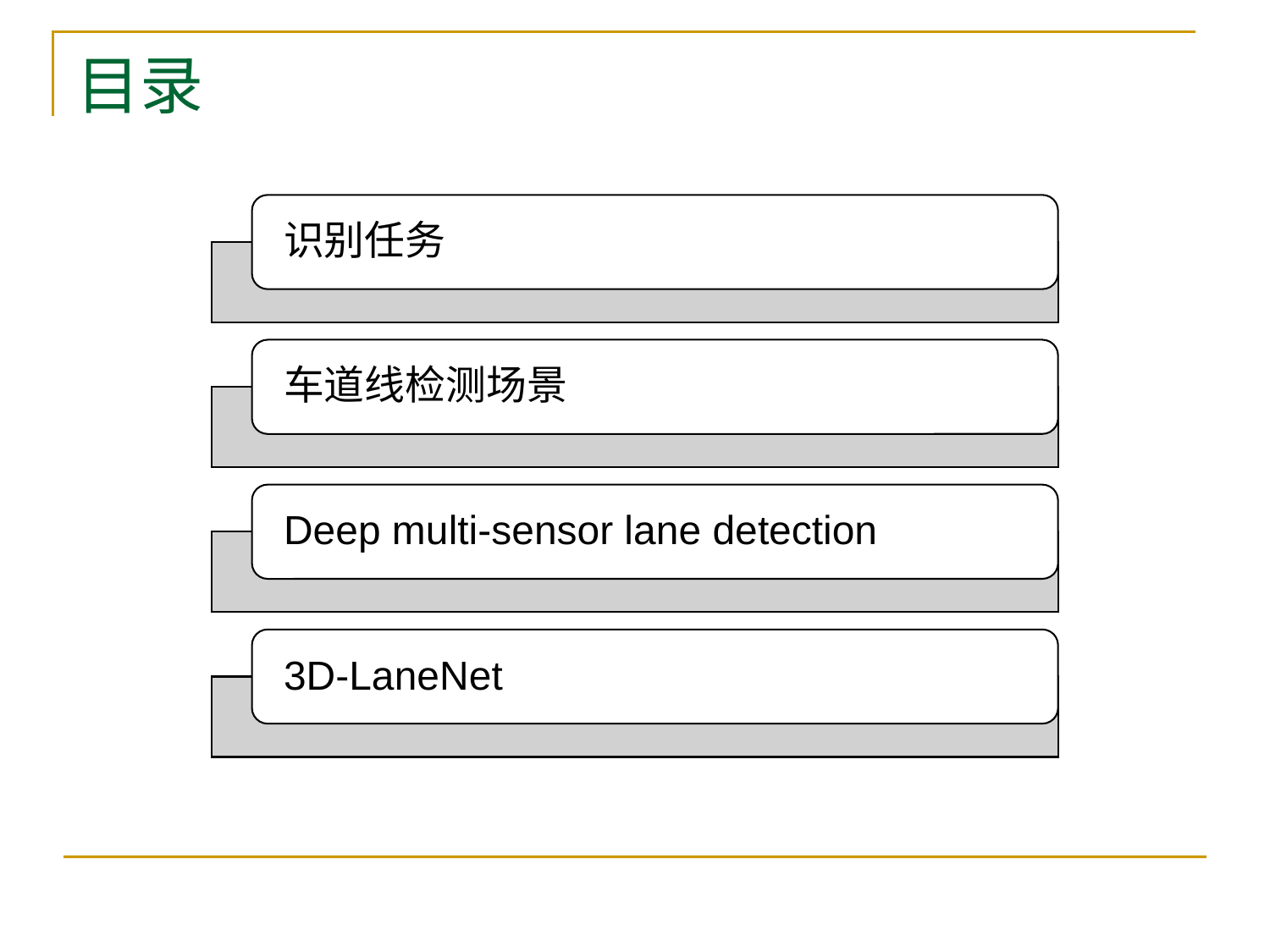

# 目录
识别任务
车道线检测场景
Deep multi-sensor lane detection
3D-LaneNet